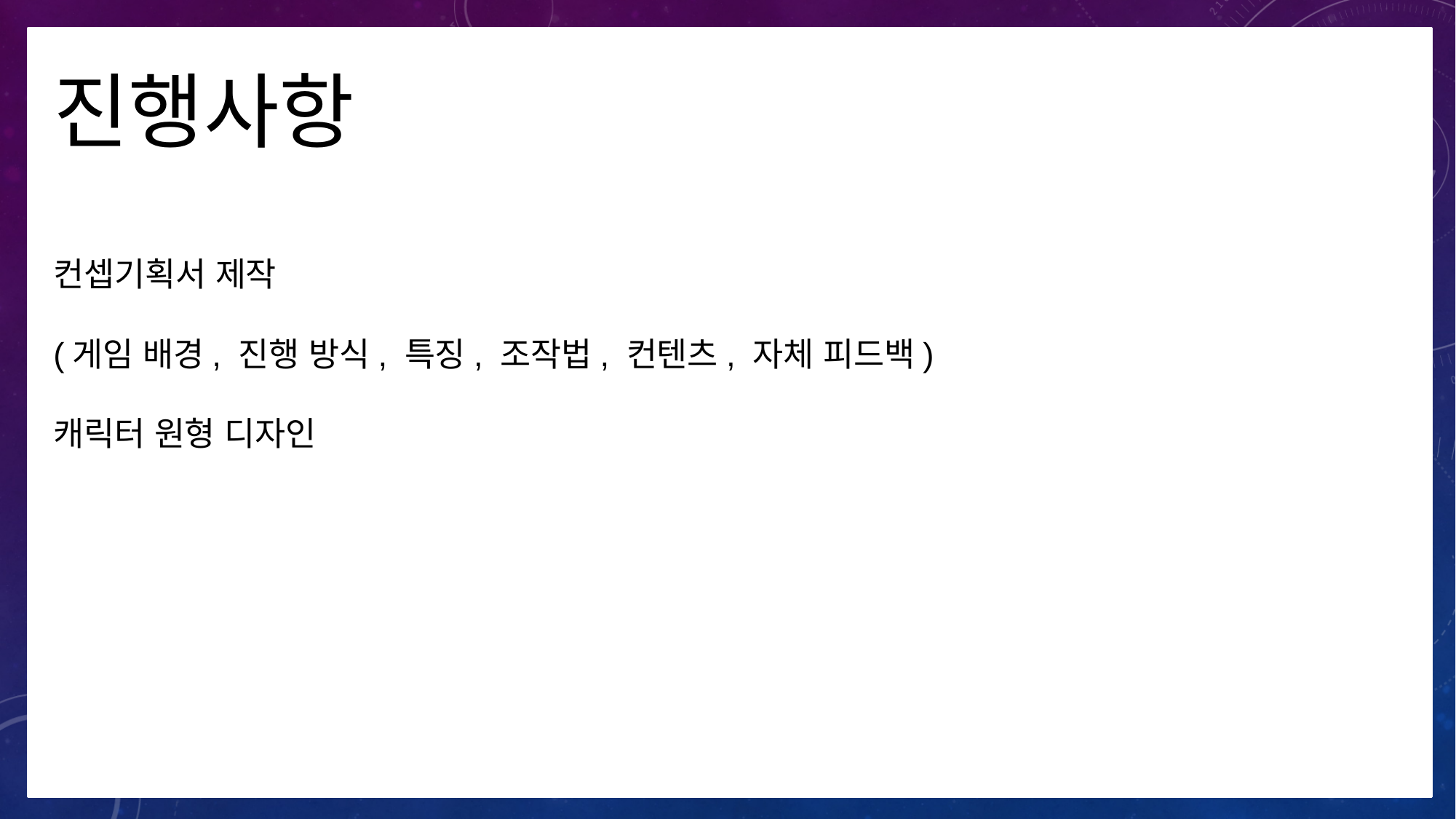

진행사항

컨셉기획서 제작
(게임 배경, 진행 방식, 특징, 조작법, 컨텐츠, 자체 피드백)
캐릭터 원형 디자인